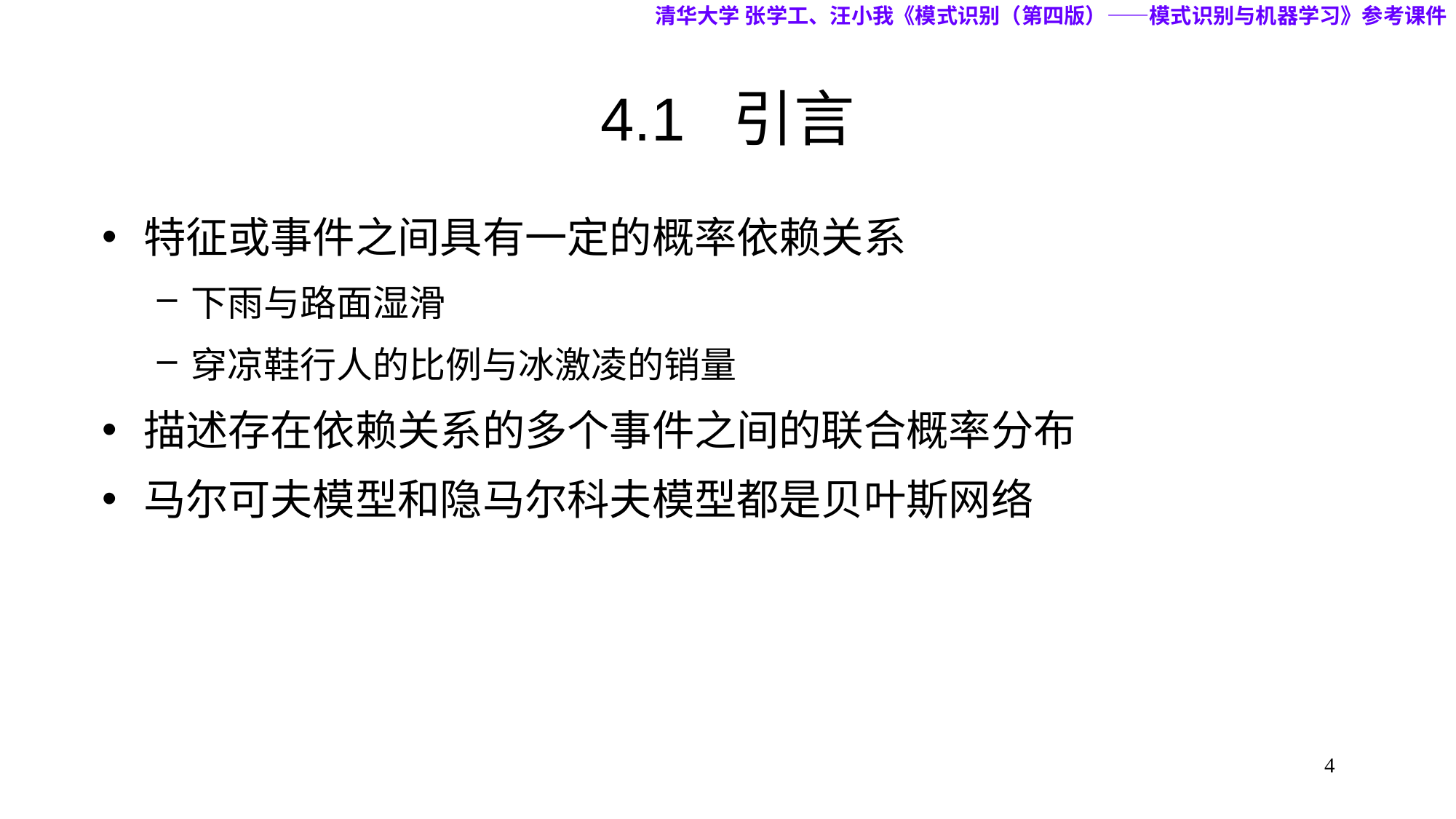

清华大学 张学工、汪小我《模式识别（第四版）——模式识别与机器学习》参考课件
# 4.1  引言
特征或事件之间具有一定的概率依赖关系
下雨与路面湿滑
穿凉鞋行人的比例与冰激凌的销量
描述存在依赖关系的多个事件之间的联合概率分布
马尔可夫模型和隐马尔科夫模型都是贝叶斯网络

4